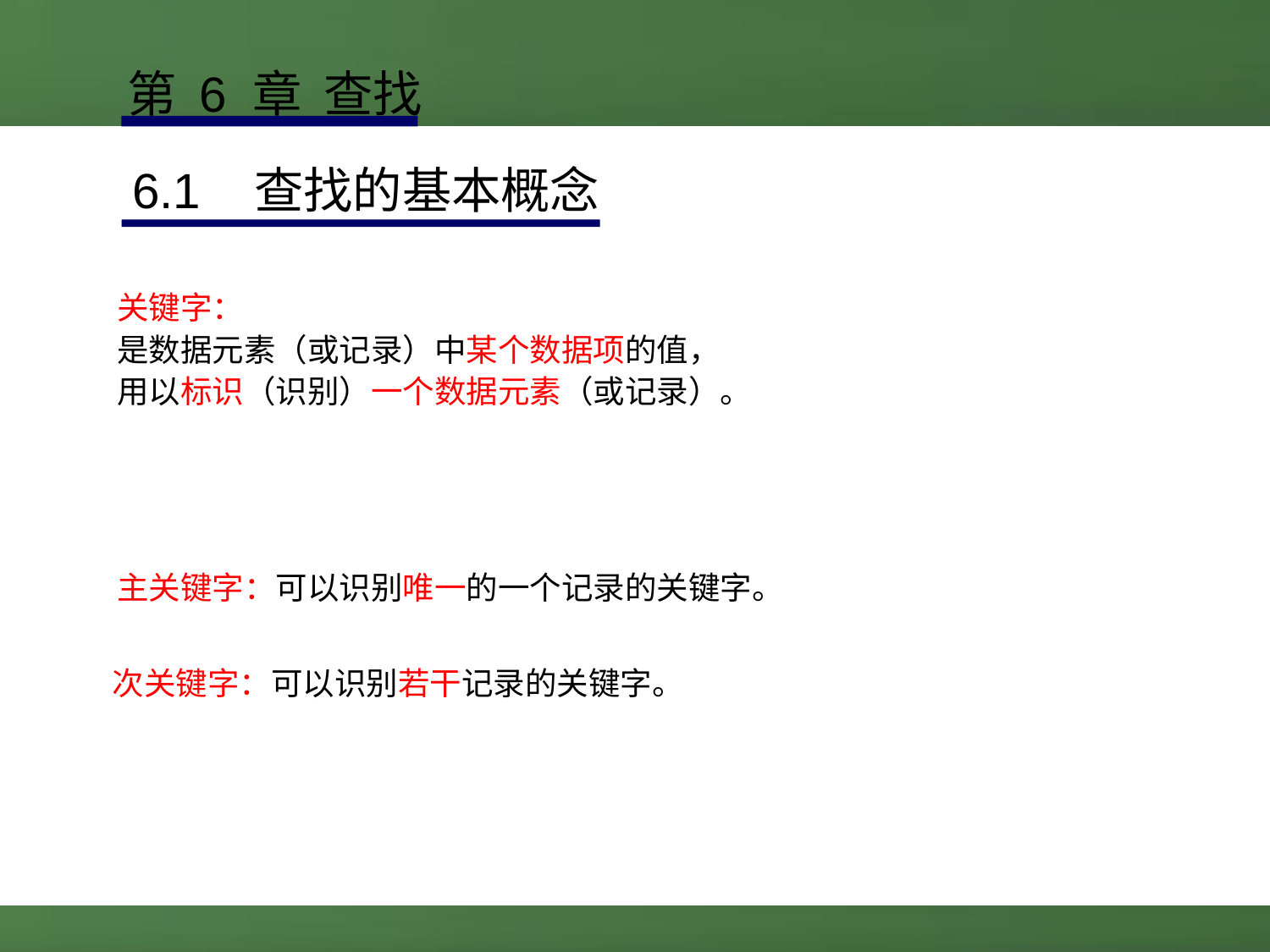

第 6 章  查找

6.1   查找的基本概念

关键字：
是数据元素（或记录）中某个数据项的值，
用以标识（识别）一个数据元素（或记录）。
主关键字：可以识别唯一的一个记录的关键字。
次关键字：可以识别若干记录的关键字。